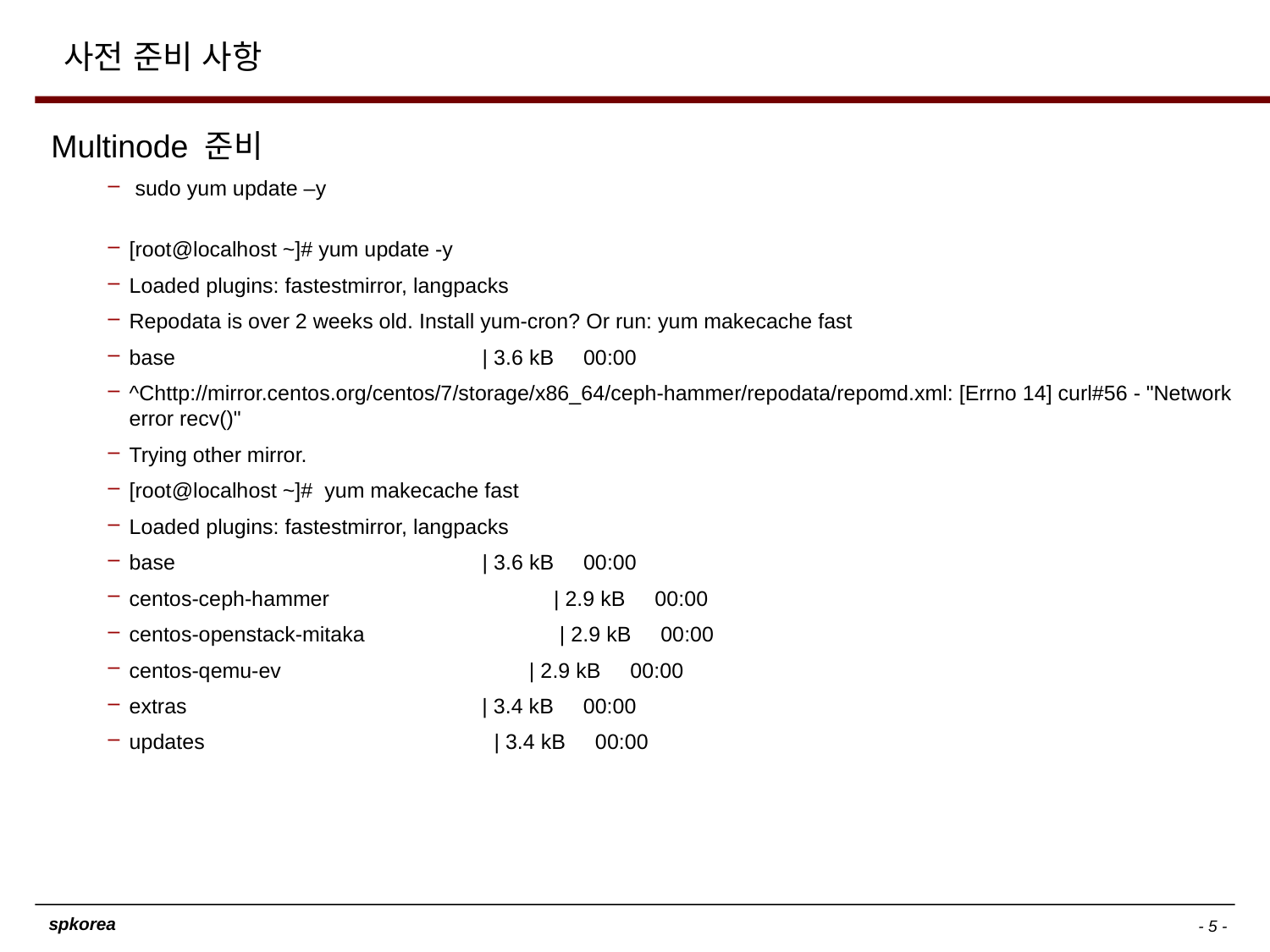

# 사전 준비 사항
Multinode 준비
 sudo yum update –y
[root@localhost ~]# yum update -y
Loaded plugins: fastestmirror, langpacks
Repodata is over 2 weeks old. Install yum-cron? Or run: yum makecache fast
base                                                    | 3.6 kB     00:00
^Chttp://mirror.centos.org/centos/7/storage/x86_64/ceph-hammer/repodata/repomd.xml: [Errno 14] curl#56 - "Network error recv()"
Trying other mirror.
[root@localhost ~]#  yum makecache fast
Loaded plugins: fastestmirror, langpacks
base                                                    | 3.6 kB     00:00
centos-ceph-hammer                                      | 2.9 kB     00:00
centos-openstack-mitaka                                 | 2.9 kB     00:00
centos-qemu-ev                                          | 2.9 kB     00:00
extras                                                  | 3.4 kB     00:00
updates                                                 | 3.4 kB     00:00